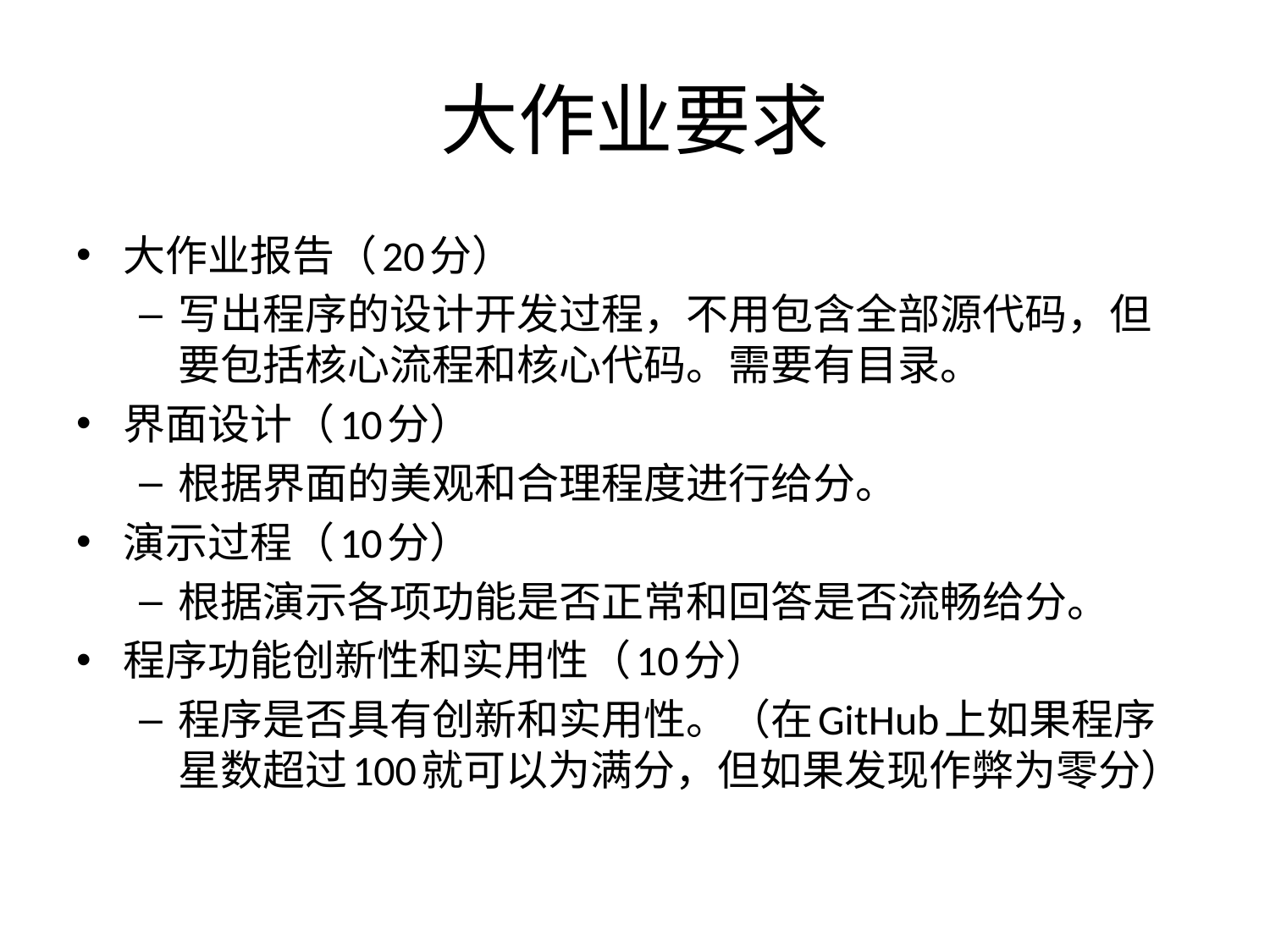

# 大作业要求
大作业报告（20分）
写出程序的设计开发过程，不用包含全部源代码，但要包括核心流程和核心代码。需要有目录。
界面设计（10分）
根据界面的美观和合理程度进行给分。
演示过程（10分）
根据演示各项功能是否正常和回答是否流畅给分。
程序功能创新性和实用性（10分）
程序是否具有创新和实用性。（在GitHub上如果程序星数超过100就可以为满分，但如果发现作弊为零分）